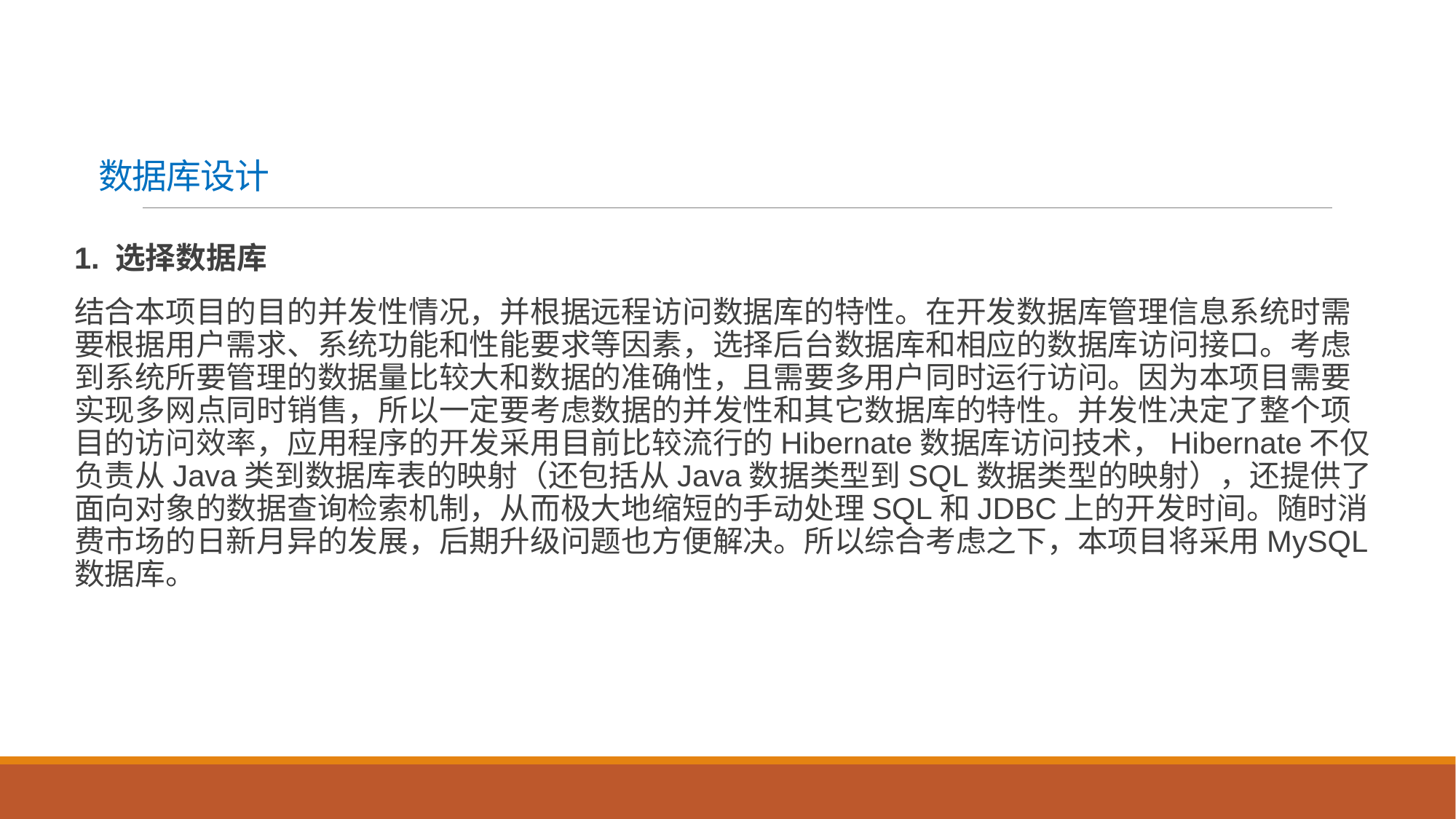

# 数据库设计
1. 选择数据库
结合本项目的目的并发性情况，并根据远程访问数据库的特性。在开发数据库管理信息系统时需要根据用户需求、系统功能和性能要求等因素，选择后台数据库和相应的数据库访问接口。考虑到系统所要管理的数据量比较大和数据的准确性，且需要多用户同时运行访问。因为本项目需要实现多网点同时销售，所以一定要考虑数据的并发性和其它数据库的特性。并发性决定了整个项目的访问效率，应用程序的开发采用目前比较流行的Hibernate数据库访问技术，Hibernate不仅负责从Java类到数据库表的映射（还包括从Java数据类型到SQL数据类型的映射），还提供了面向对象的数据查询检索机制，从而极大地缩短的手动处理SQL和JDBC上的开发时间。随时消费市场的日新月异的发展，后期升级问题也方便解决。所以综合考虑之下，本项目将采用MySQL数据库。